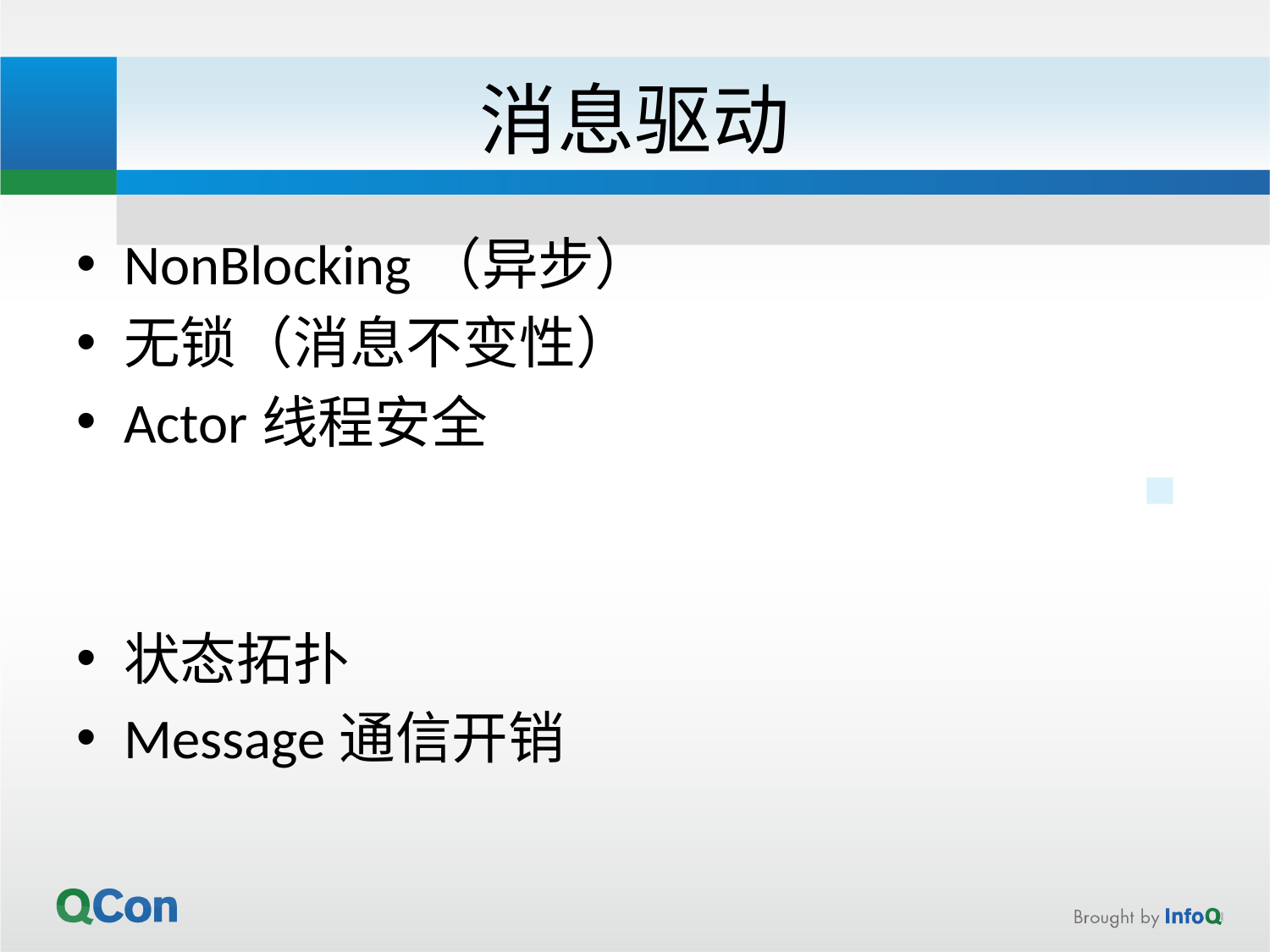

# 消息驱动
NonBlocking（异步）
无锁（消息不变性）
Actor线程安全

状态拓扑
Message通信开销